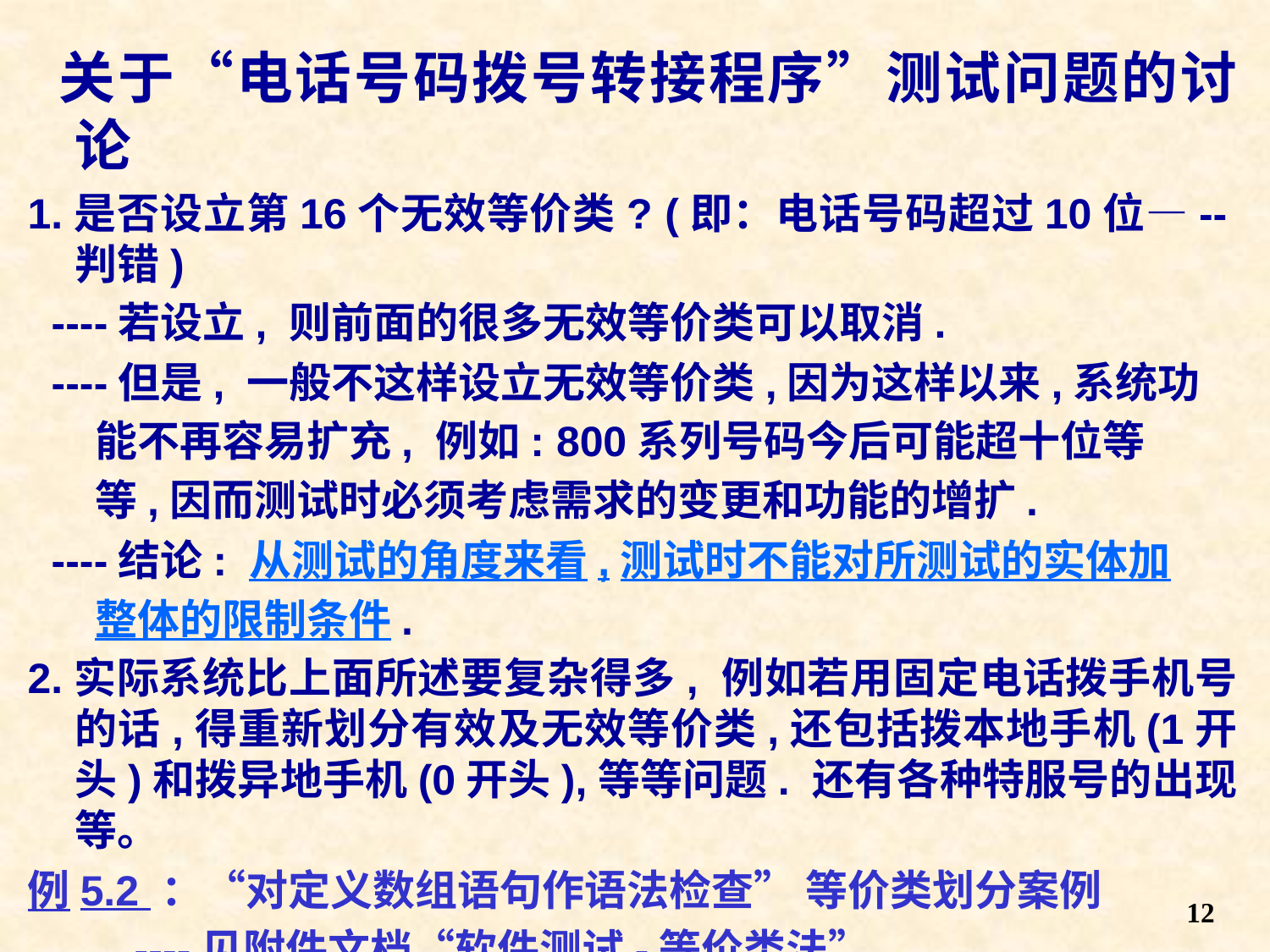

关于“电话号码拨号转接程序”测试问题的讨论
1.是否设立第16个无效等价类? (即：电话号码超过10位—--判错)
  ----若设立, 则前面的很多无效等价类可以取消.
  ----但是, 一般不这样设立无效等价类,因为这样以来,系统功
      能不再容易扩充, 例如: 800系列号码今后可能超十位等
      等,因而测试时必须考虑需求的变更和功能的增扩.
  ----结论: 从测试的角度来看,测试时不能对所测试的实体加
      整体的限制条件.
2.实际系统比上面所述要复杂得多, 例如若用固定电话拨手机号的话,得重新划分有效及无效等价类,还包括拨本地手机(1开头)和拨异地手机(0开头),等等问题. 还有各种特服号的出现等。
例5.2 ：“对定义数组语句作语法检查” 等价类划分案例
         ----见附件文档“软件测试-等价类法”
12